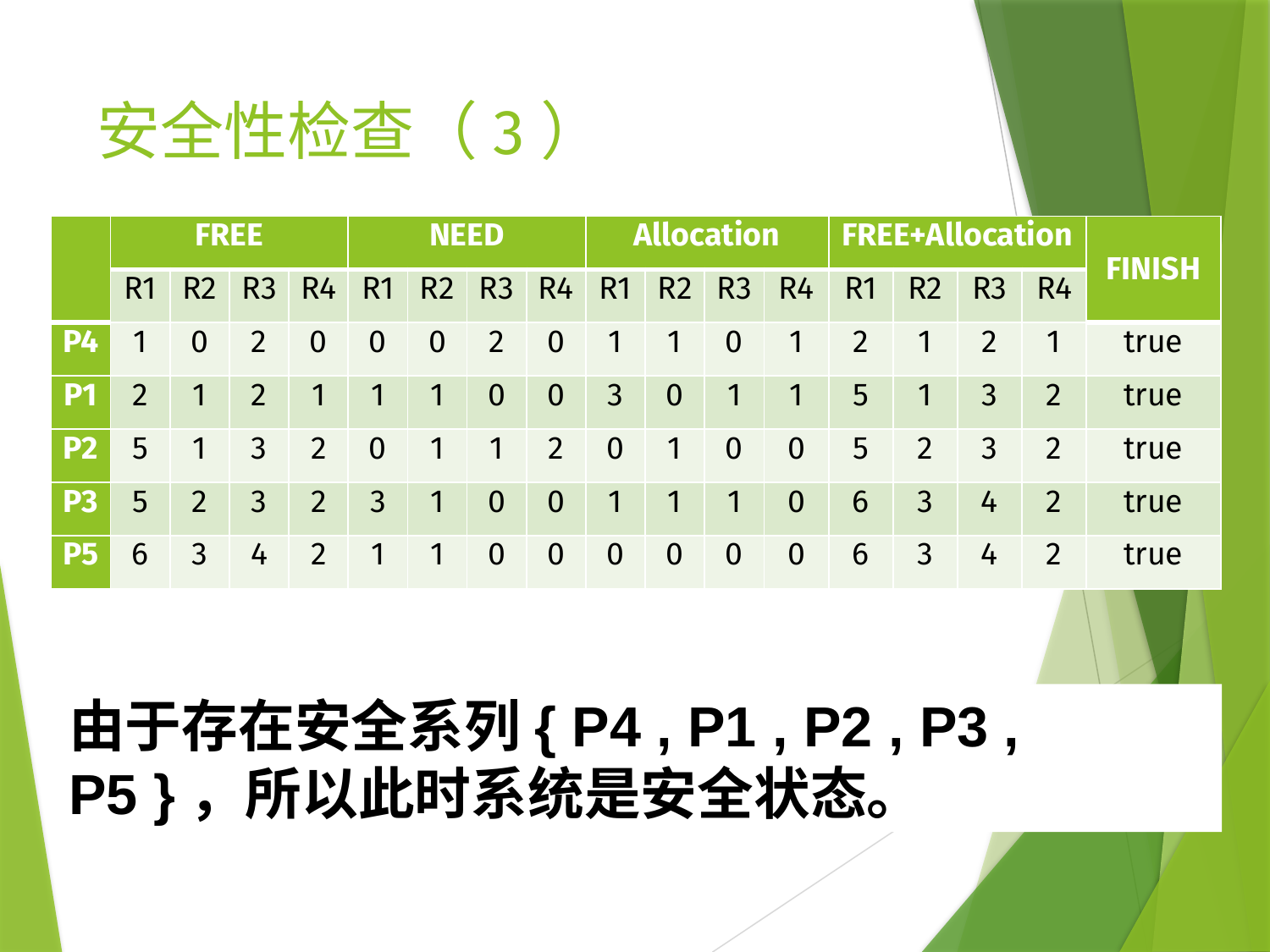

# 安全性检查（3）
|  | FREE |  |  |  | NEED |  |  |  | Allocation |  |  |  | FREE+Allocation |  |  |  | FINISH |
| --- | --- | --- | --- | --- | --- | --- | --- | --- | --- | --- | --- | --- | --- | --- | --- | --- | --- |
|  | R1 | R2 | R3 | R4 | R1 | R2 | R3 | R4 | R1 | R2 | R3 | R4 | R1 | R2 | R3 | R4 |  |
| P4 | 1 | 0 | 2 | 0 | 0 | 0 | 2 | 0 | 1 | 1 | 0 | 1 | 2 | 1 | 2 | 1 | true |
| P1 | 2 | 1 | 2 | 1 | 1 | 1 | 0 | 0 | 3 | 0 | 1 | 1 | 5 | 1 | 3 | 2 | true |
| P2 | 5 | 1 | 3 | 2 | 0 | 1 | 1 | 2 | 0 | 1 | 0 | 0 | 5 | 2 | 3 | 2 | true |
| P3 | 5 | 2 | 3 | 2 | 3 | 1 | 0 | 0 | 1 | 1 | 1 | 0 | 6 | 3 | 4 | 2 | true |
| P5 | 6 | 3 | 4 | 2 | 1 | 1 | 0 | 0 | 0 | 0 | 0 | 0 | 6 | 3 | 4 | 2 | true |

由于存在安全系列{ P4 , P1 , P2 , P3 , P5 }，所以此时系统是安全状态。